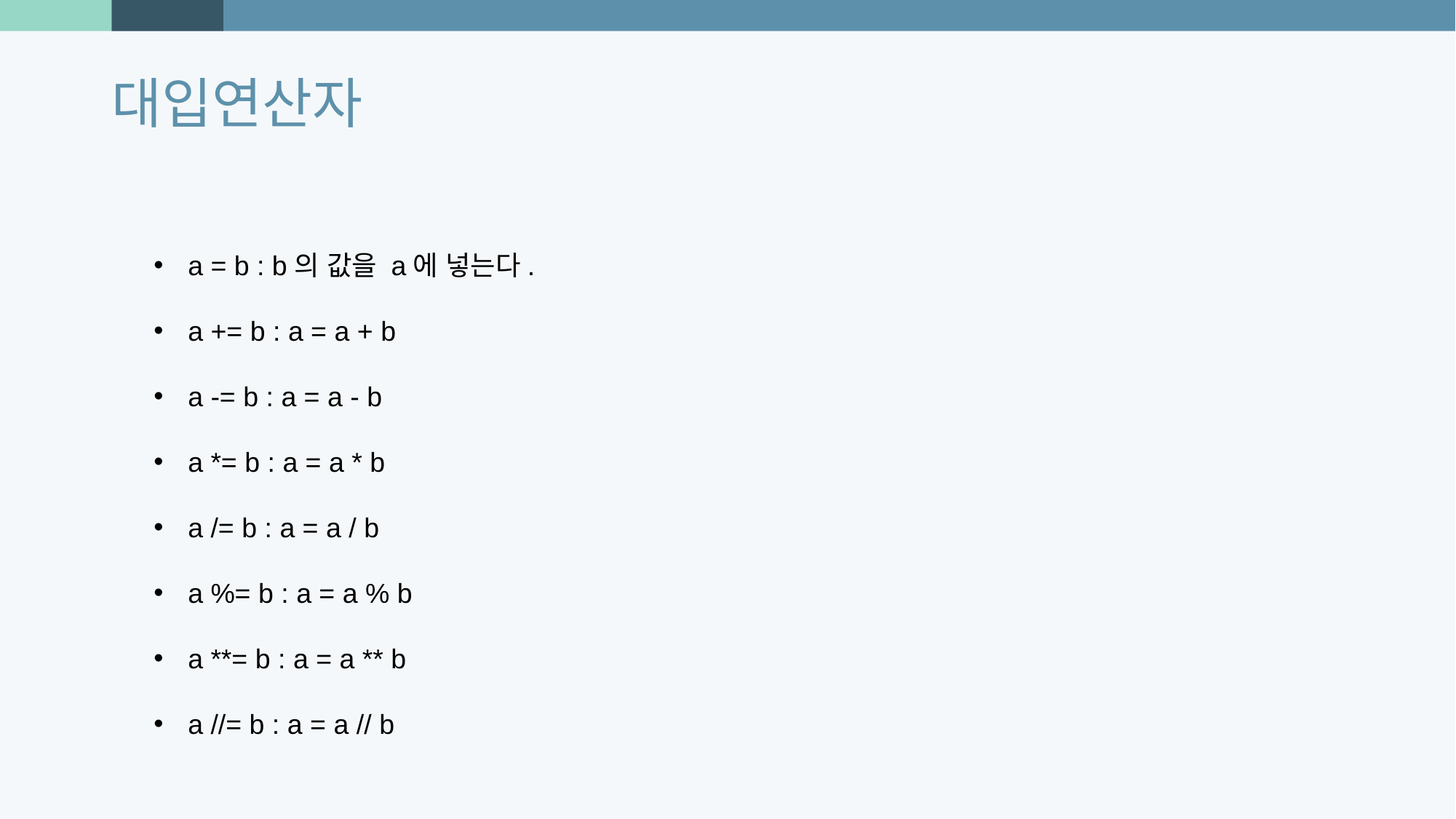

대입연산자
a = b : b의 값을 a에 넣는다.
a += b : a = a + b
a -= b : a = a - b
a *= b : a = a * b
a /= b : a = a / b
a %= b : a = a % b
a **= b : a = a ** b
a //= b : a = a // b
Photo by Joel Filipe on Unsplash